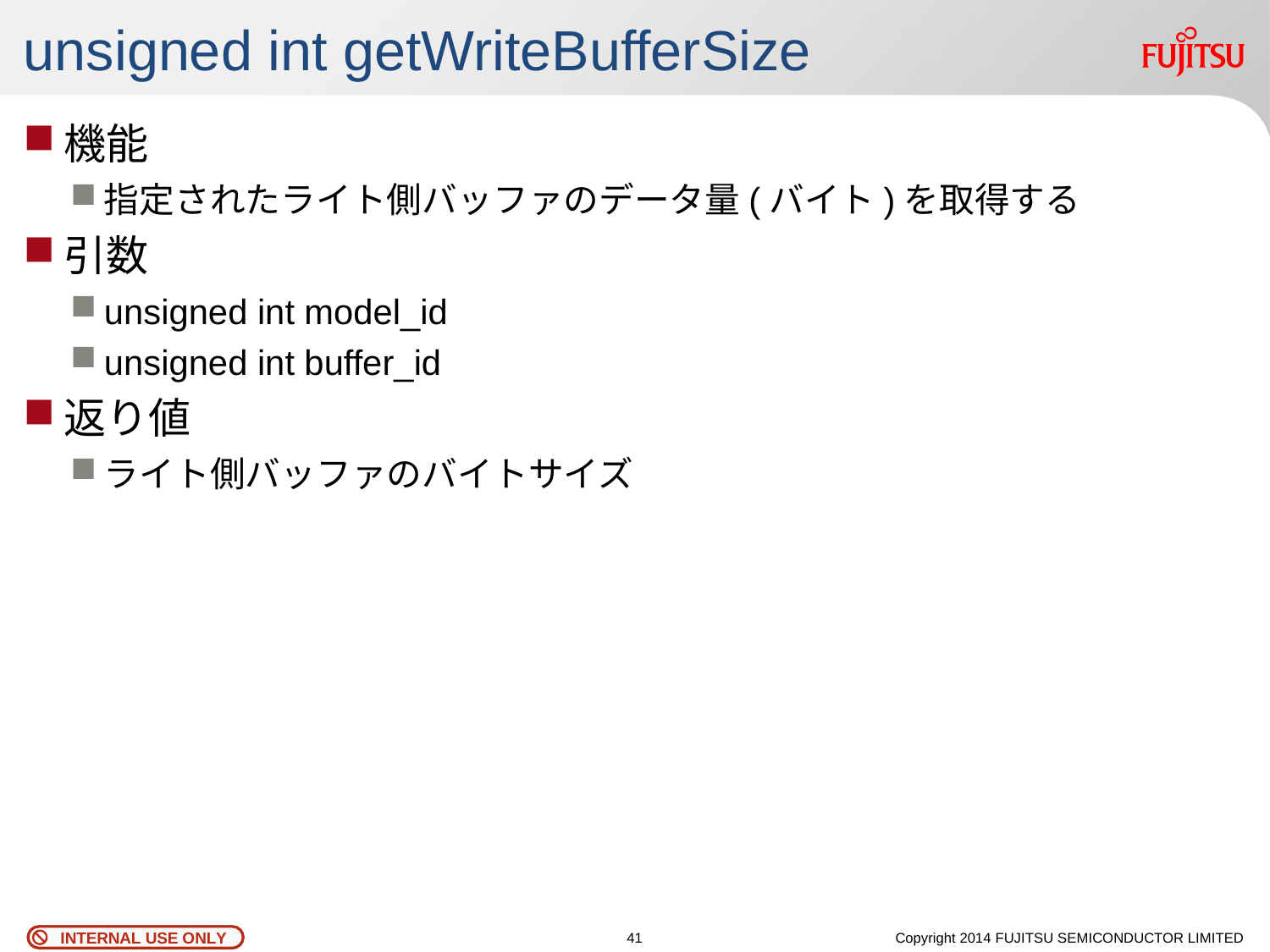

# unsigned int getWriteBufferSize
機能
指定されたライト側バッファのデータ量(バイト)を取得する
引数
unsigned int model_id
unsigned int buffer_id
返り値
ライト側バッファのバイトサイズ
41
Copyright 2014 FUJITSU SEMICONDUCTOR LIMITED